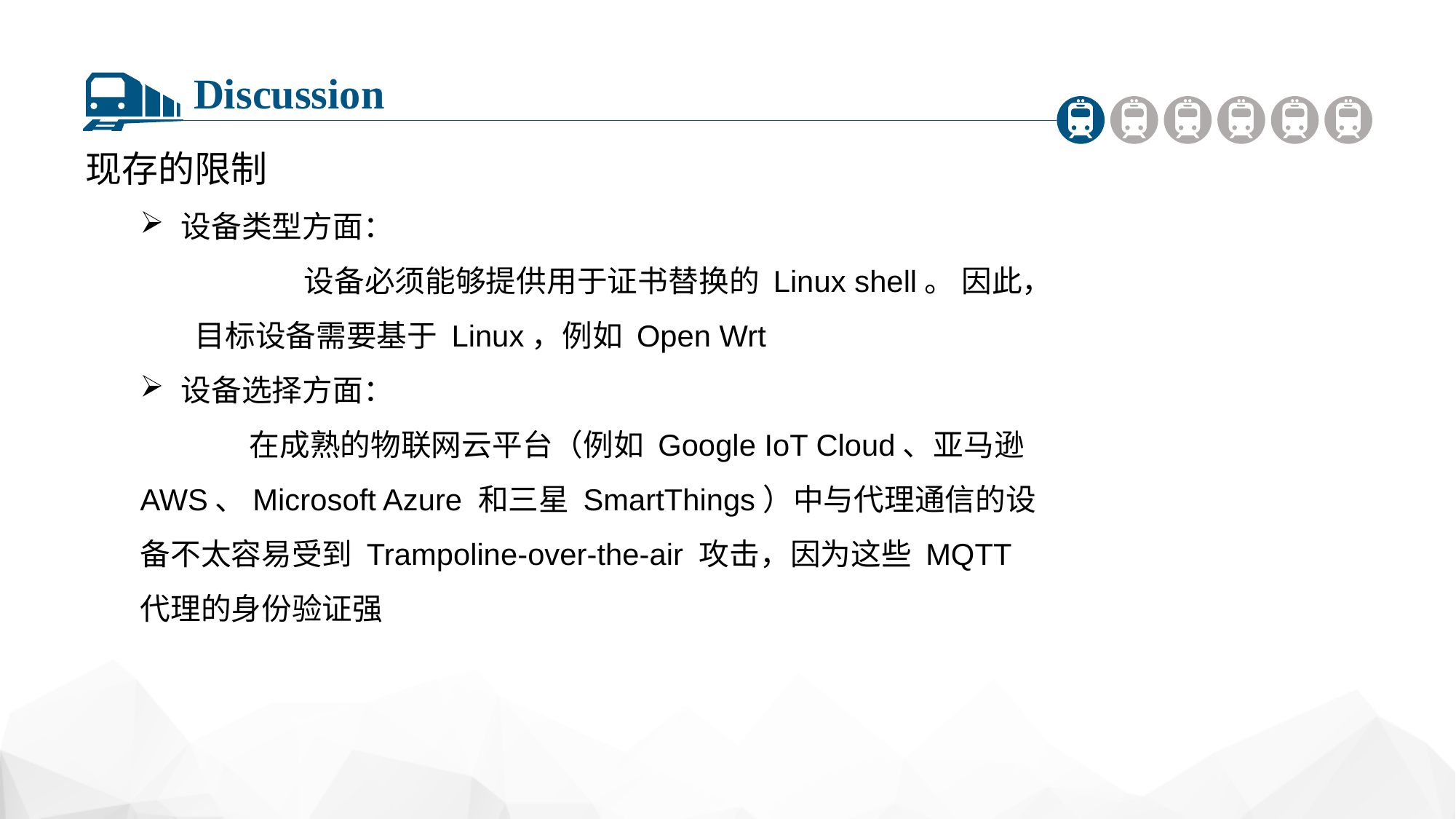

Discussion
现存的限制
设备类型方面：
	设备必须能够提供用于证书替换的 Linux shell。 因此，目标设备需要基于 Linux，例如 Open Wrt
设备选择方面：
	在成熟的物联网云平台（例如 Google IoT Cloud、亚马逊 AWS、Microsoft Azure 和三星 SmartThings）中与代理通信的设备不太容易受到 Trampoline-over-the-air 攻击，因为这些 MQTT 代理的身份验证强